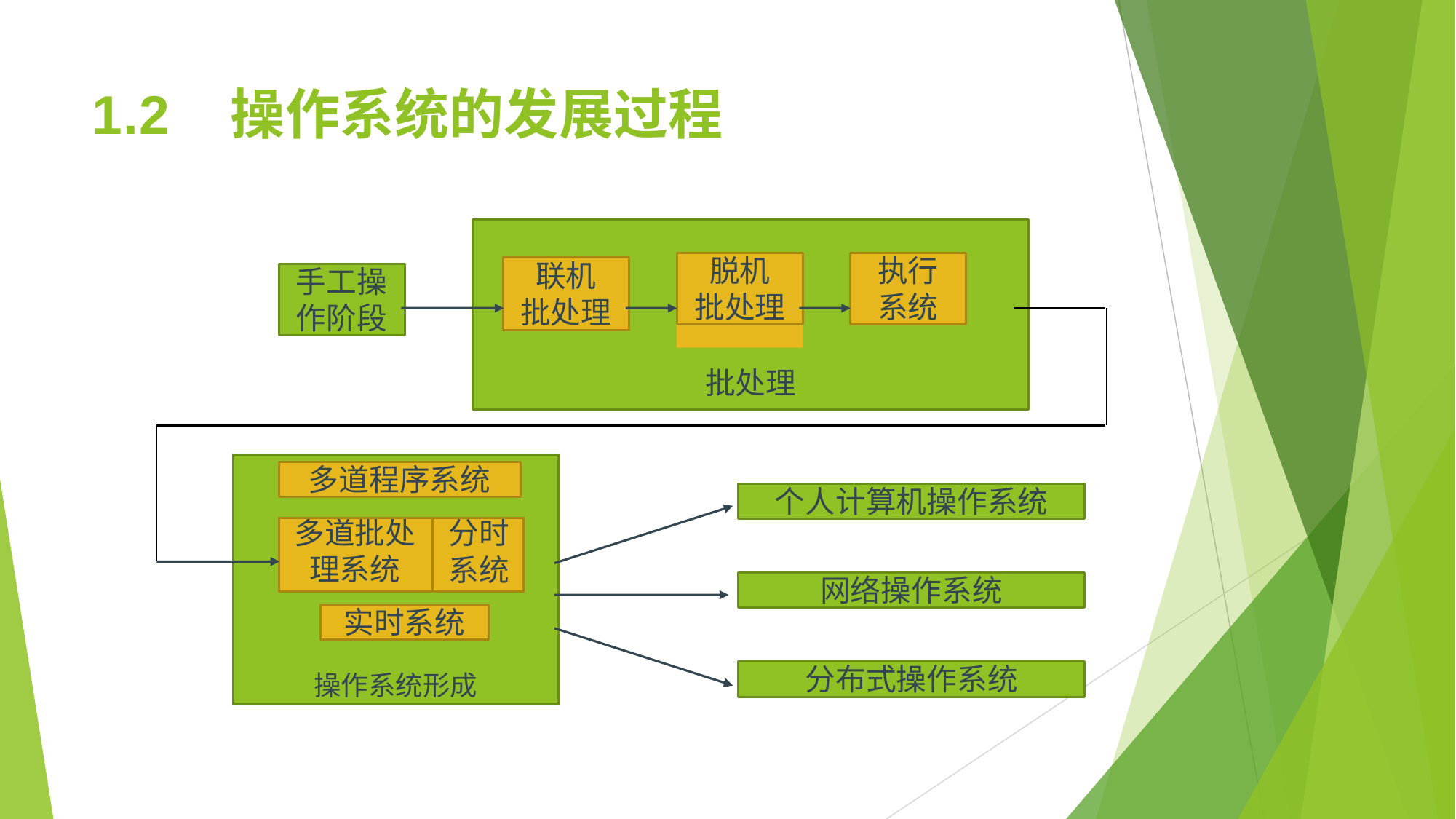

# 1.2	操作系统的发展过程

脱机
批处理
执行
系统
联机 批处理
手工操
作阶段

批处理
多道程序系统
个人计算机操作系统
| 多道批处 | 分时 |
| --- | --- |
| 理系统 | 系统 |
网络操作系统
实时系统
分布式操作系统
操作系统形成